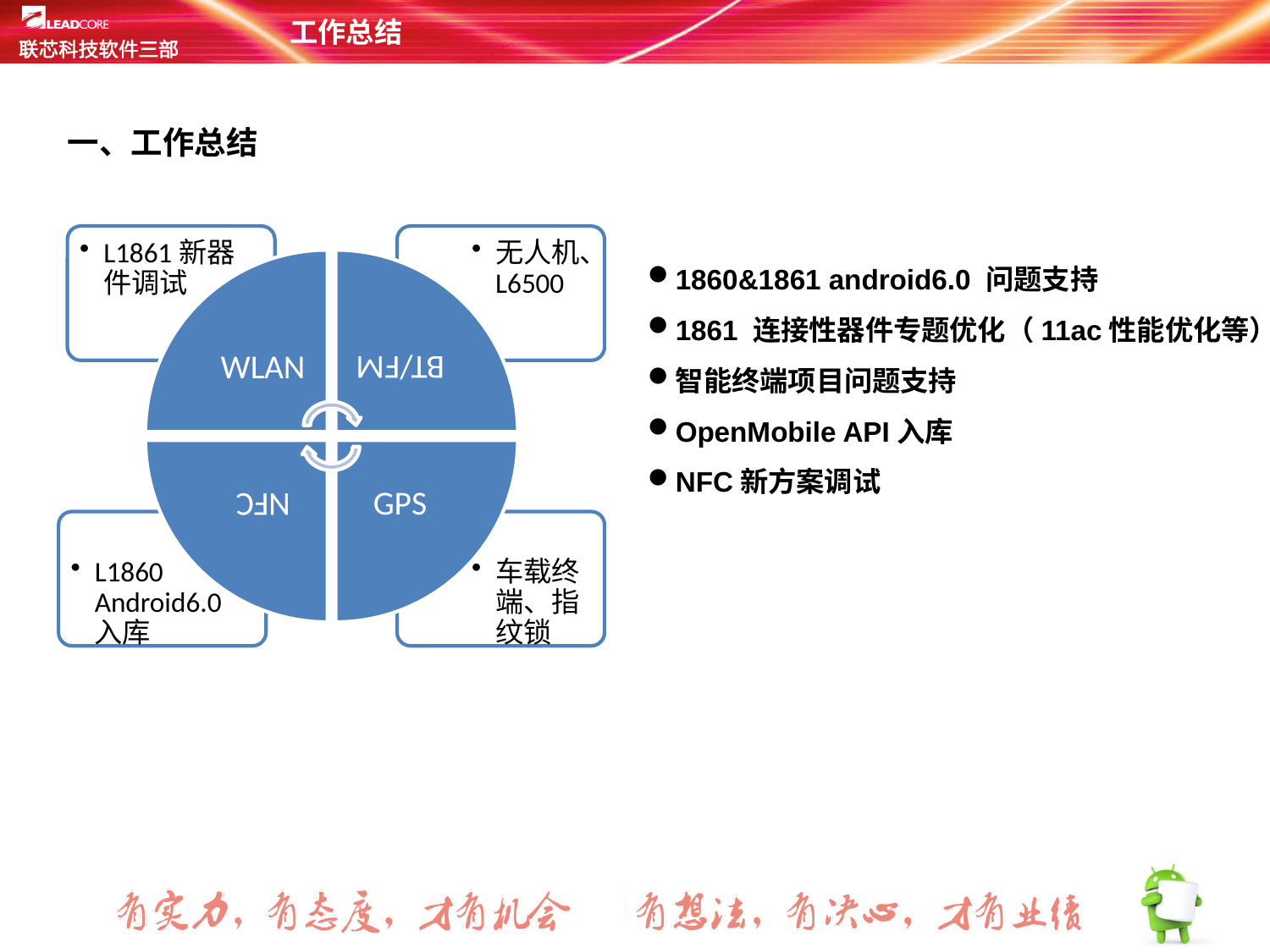

# 工作总结
一、工作总结
车载终端、指纹锁
L1860 Android6.0入库
无人机、L6500
L1861新器件调试

WLAN
BT/FM
GPS
NFC
1860&1861 android6.0 问题支持
1861 连接性器件专题优化（11ac性能优化等）
智能终端项目问题支持
OpenMobile API入库
NFC新方案调试